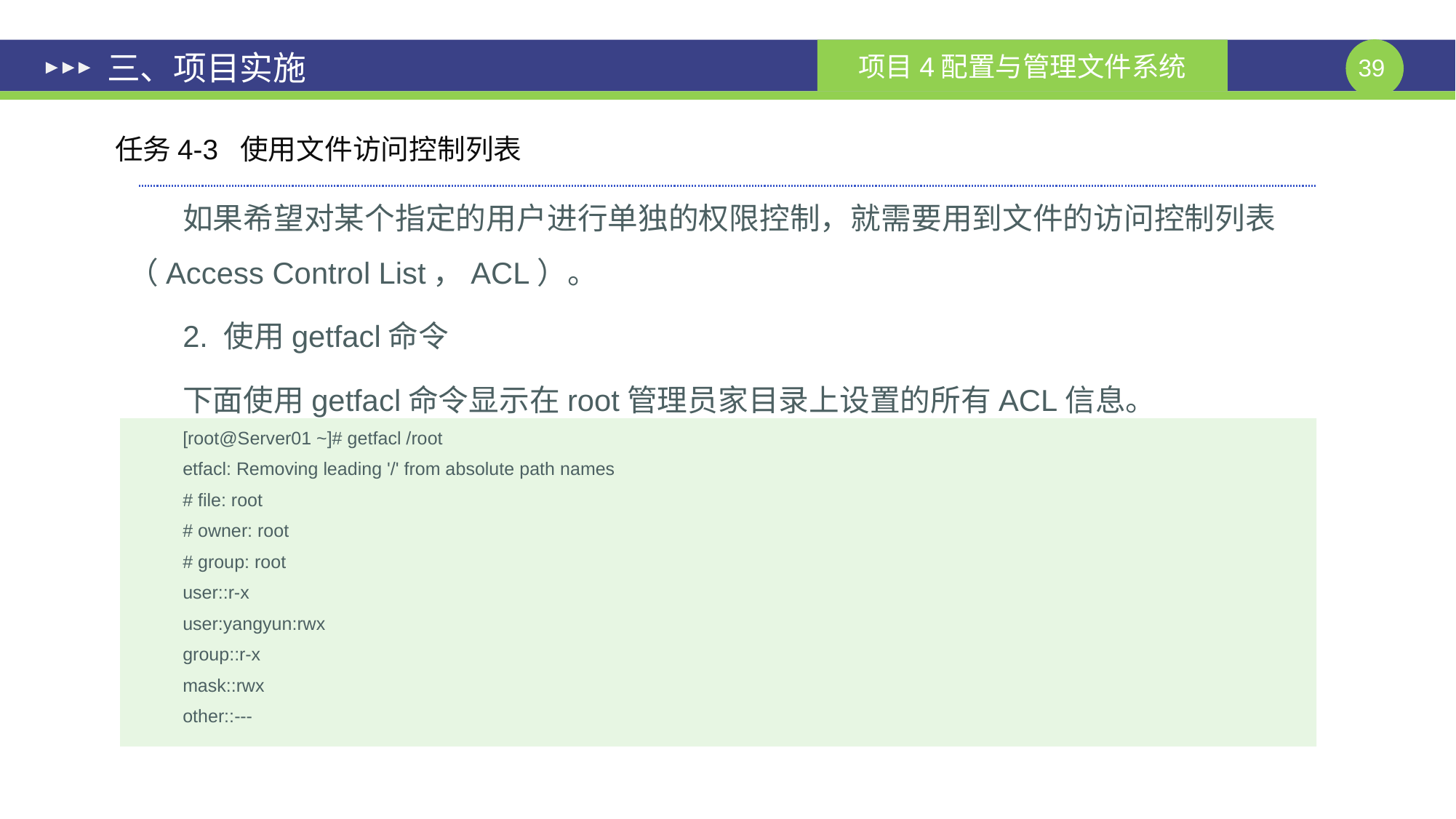

# 三、项目实施
任务4-3  使用文件访问控制列表
如果希望对某个指定的用户进行单独的权限控制，就需要用到文件的访问控制列表（Access Control List，ACL）。
2. 使用getfacl命令
下面使用getfacl命令显示在root管理员家目录上设置的所有ACL信息。
[root@Server01 ~]# getfacl /root
etfacl: Removing leading '/' from absolute path names
# file: root
# owner: root
# group: root
user::r-x
user:yangyun:rwx
group::r-x
mask::rwx
other::---